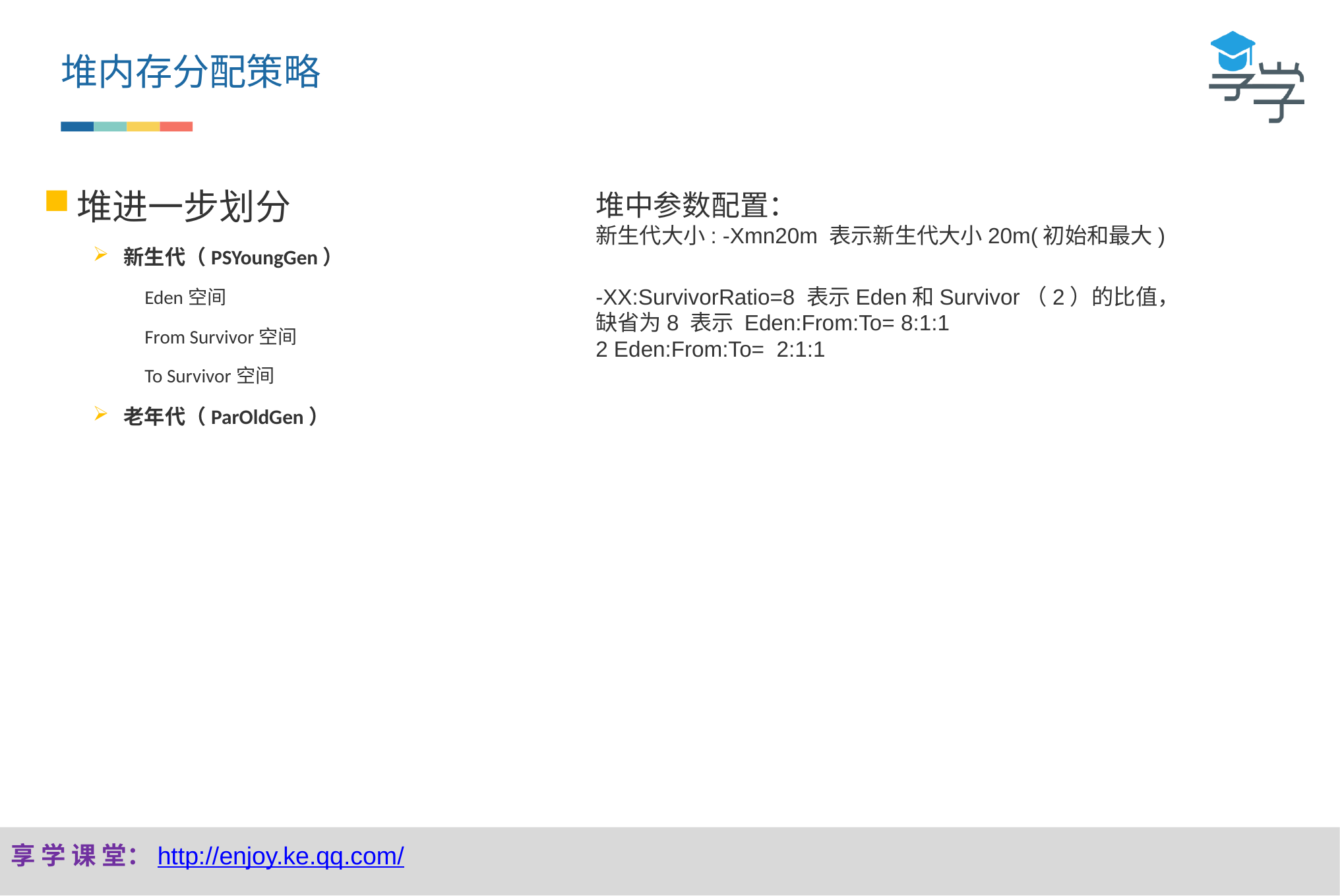

堆内存分配策略

堆进一步划分
新生代（PSYoungGen）
Eden空间
From Survivor空间
To Survivor空间
老年代（ParOldGen）
堆中参数配置：
新生代大小: -Xmn20m 表示新生代大小20m(初始和最大)

-XX:SurvivorRatio=8 表示Eden和Survivor（2）的比值，
缺省为8 表示 Eden:From:To= 8:1:1
2 Eden:From:To=  2:1:1